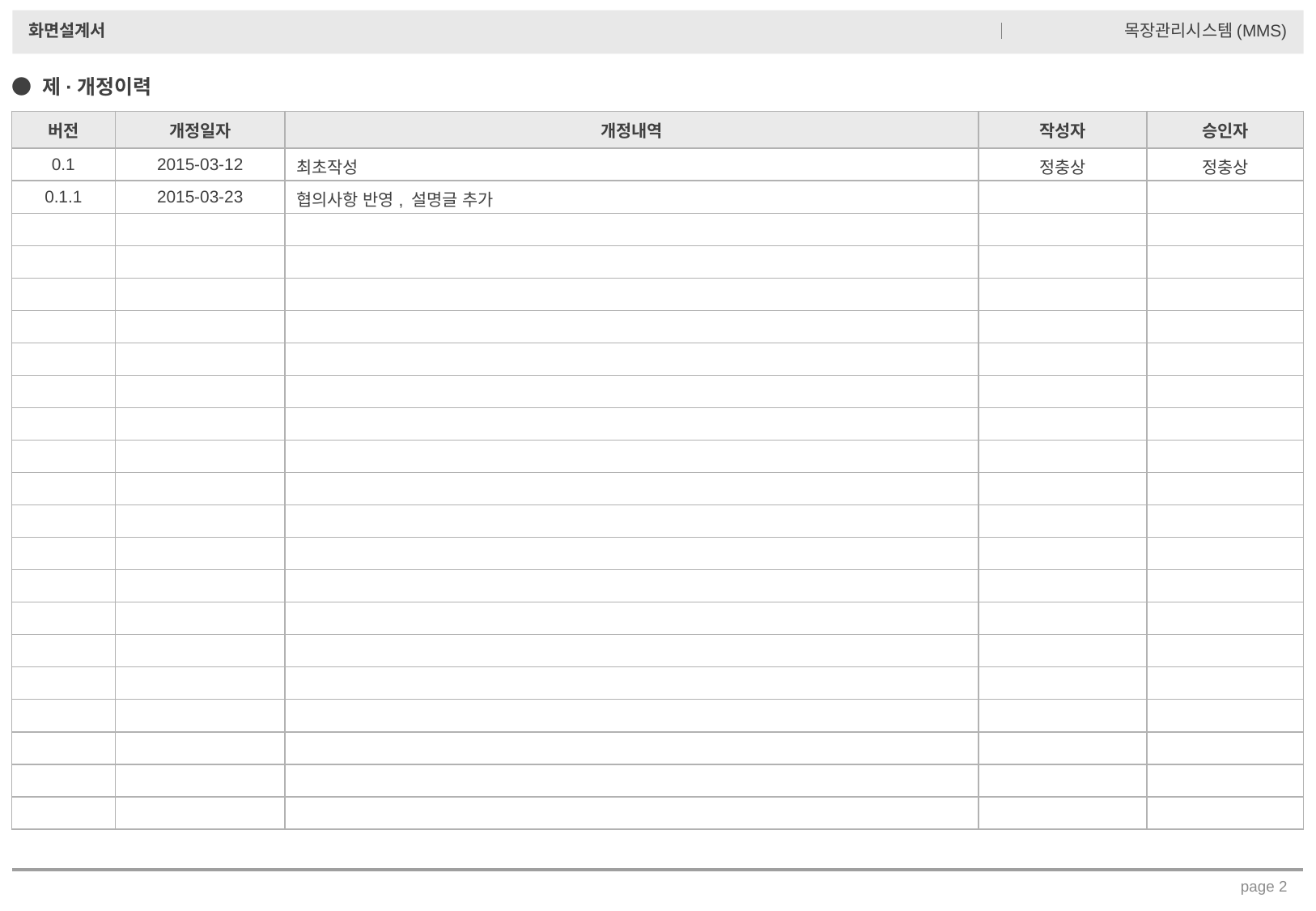

● 제·개정이력
| 버전 | 개정일자 | 개정내역 | 작성자 | 승인자 |
| --- | --- | --- | --- | --- |
| 0.1 | 2015-03-12 | 최초작성 | 정충상 | 정충상 |
| 0.1.1 | 2015-03-23 | 협의사항 반영, 설명글 추가 |  |  |
|  |  |  |  |  |
|  |  |  |  |  |
|  |  |  |  |  |
|  |  |  |  |  |
|  |  |  |  |  |
|  |  |  |  |  |
|  |  |  |  |  |
|  |  |  |  |  |
|  |  |  |  |  |
|  |  |  |  |  |
|  |  |  |  |  |
|  |  |  |  |  |
|  |  |  |  |  |
|  |  |  |  |  |
|  |  |  |  |  |
|  |  |  |  |  |
|  |  |  |  |  |
|  |  |  |  |  |
|  |  |  |  |  |